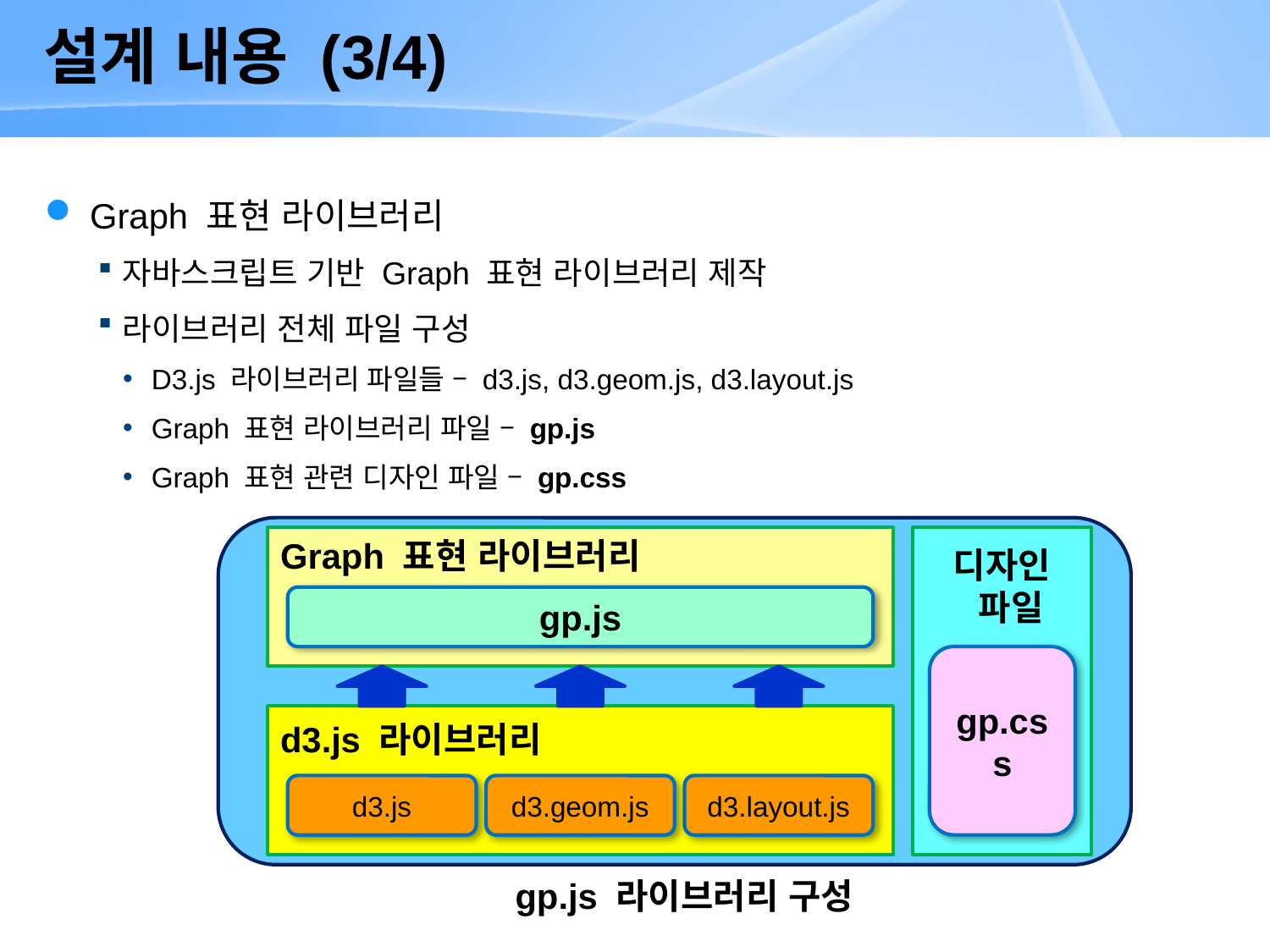

설계 내용 (3/4)
 Graph 표현 라이브러리
자바스크립트 기반 Graph 표현 라이브러리 제작
라이브러리 전체 파일 구성
D3.js 라이브러리 파일들 – d3.js, d3.geom.js, d3.layout.js
Graph 표현 라이브러리 파일 – gp.js
Graph 표현 관련 디자인 파일 – gp.css

Graph 표현 라이브러리

디자인
 파일

gp.js
gp.css

d3.js 라이브러리

d3.js
d3.geom.js
d3.layout.js
gp.js 라이브러리 구성